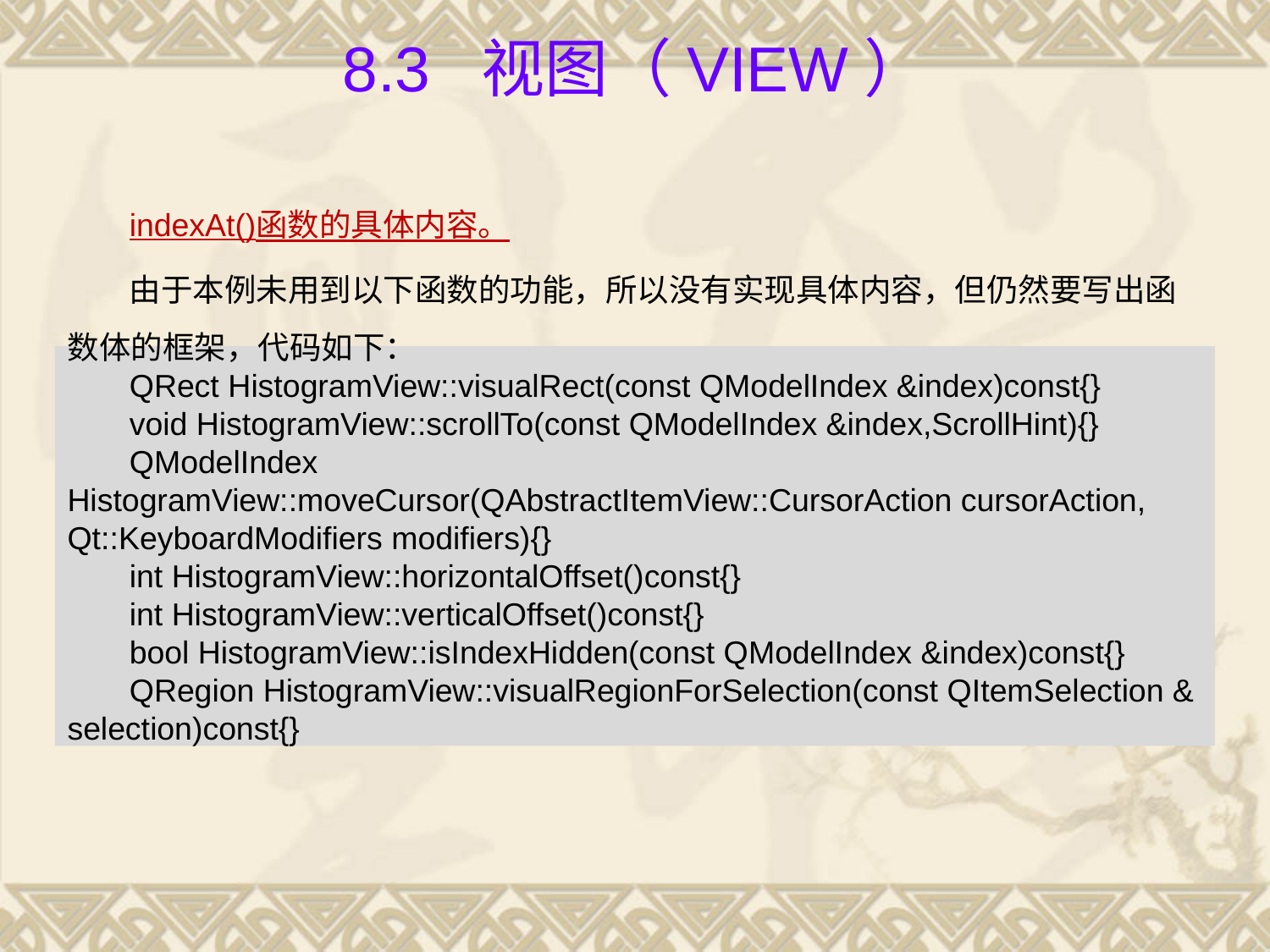

# 8.3  视图（View）
indexAt()函数的具体内容。
由于本例未用到以下函数的功能，所以没有实现具体内容，但仍然要写出函数体的框架，代码如下：
QRect HistogramView::visualRect(const QModelIndex &index)const{}
void HistogramView::scrollTo(const QModelIndex &index,ScrollHint){}
QModelIndex HistogramView::moveCursor(QAbstractItemView::CursorAction cursorAction, Qt::KeyboardModifiers modifiers){}
int HistogramView::horizontalOffset()const{}
int HistogramView::verticalOffset()const{}
bool HistogramView::isIndexHidden(const QModelIndex &index)const{}
QRegion HistogramView::visualRegionForSelection(const QItemSelection & selection)const{}